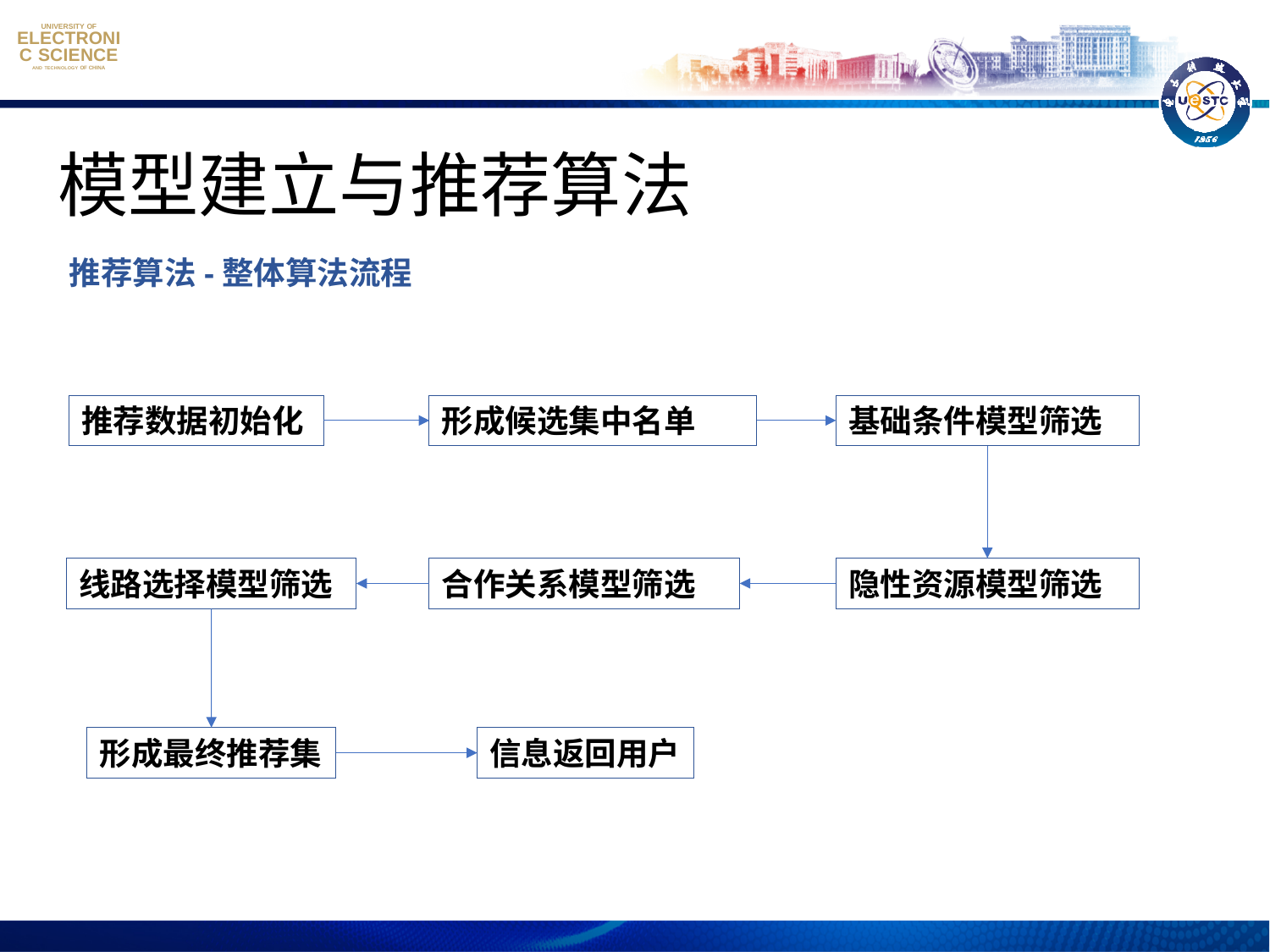

模型建立与推荐算法
推荐算法-整体算法流程
推荐数据初始化
形成候选集中名单
基础条件模型筛选
线路选择模型筛选
合作关系模型筛选
隐性资源模型筛选
形成最终推荐集
信息返回用户